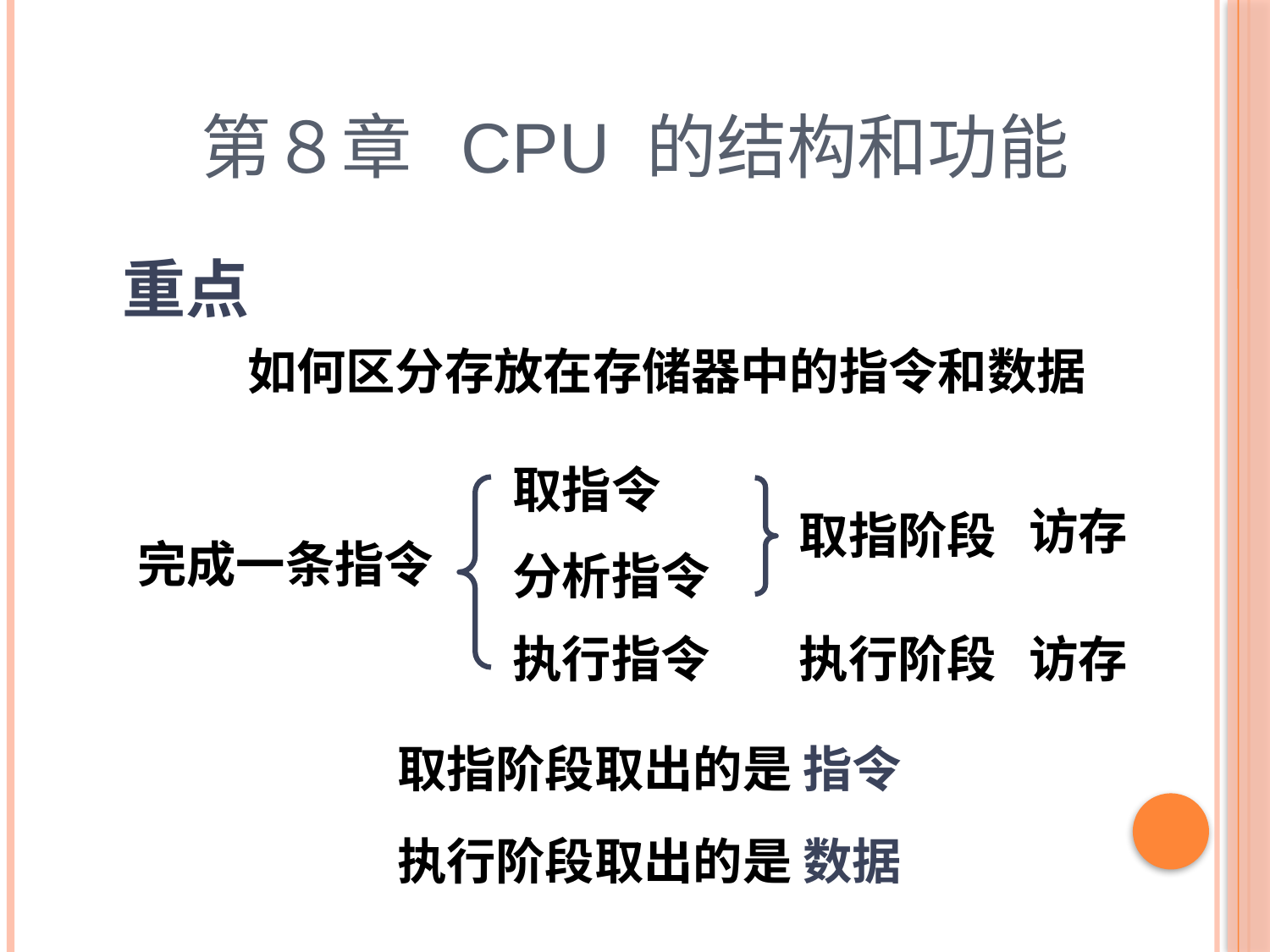

# 第８章  CPU 的结构和功能
重点
如何区分存放在存储器中的指令和数据
取指令

访存
取指阶段
完成一条指令
分析指令
执行指令
执行阶段
访存
取指阶段取出的是 指令
执行阶段取出的是 数据